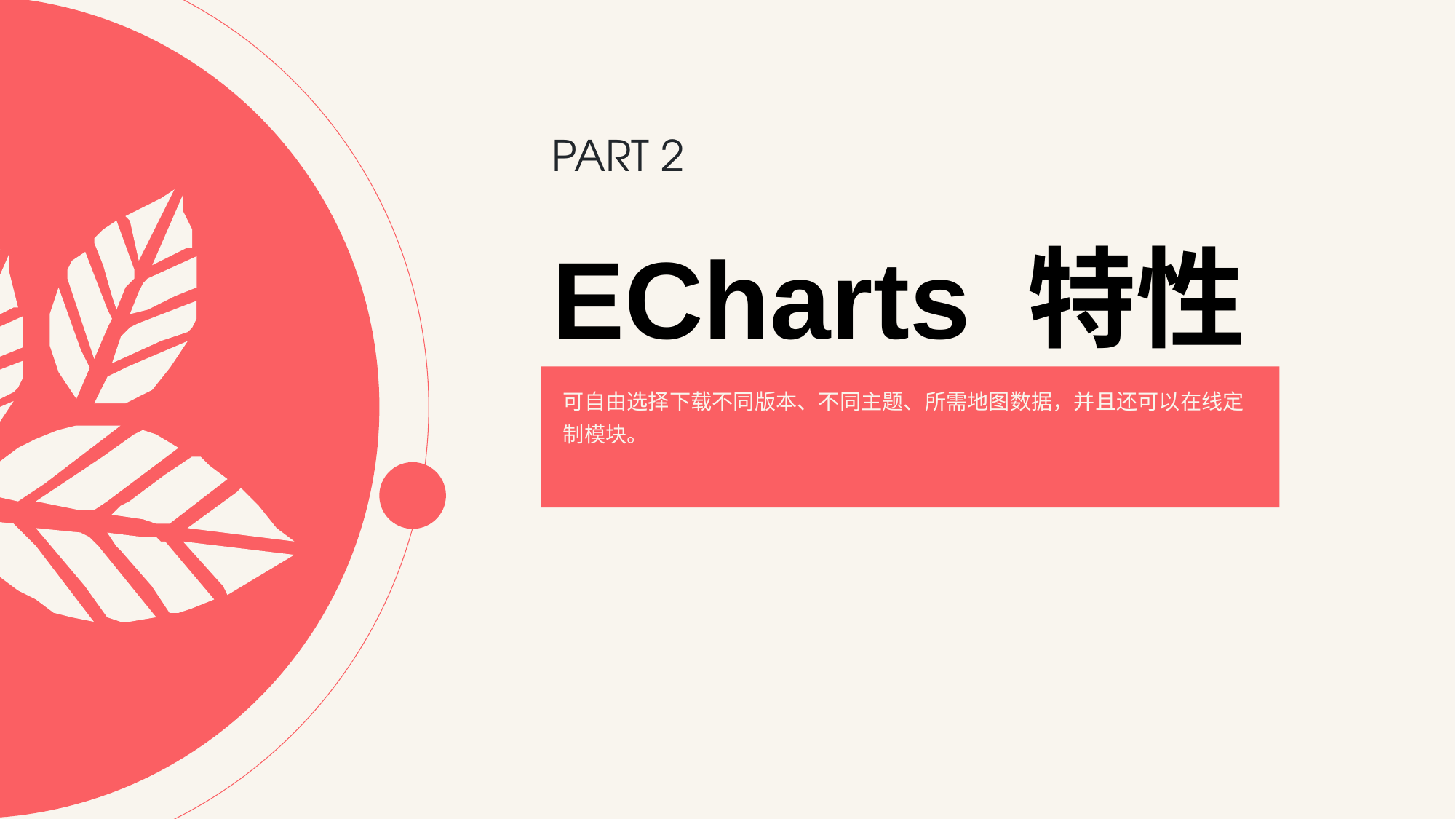

PART 2

ECharts 特性
可自由选择下载不同版本、不同主题、所需地图数据，并且还可以在线定制模块。